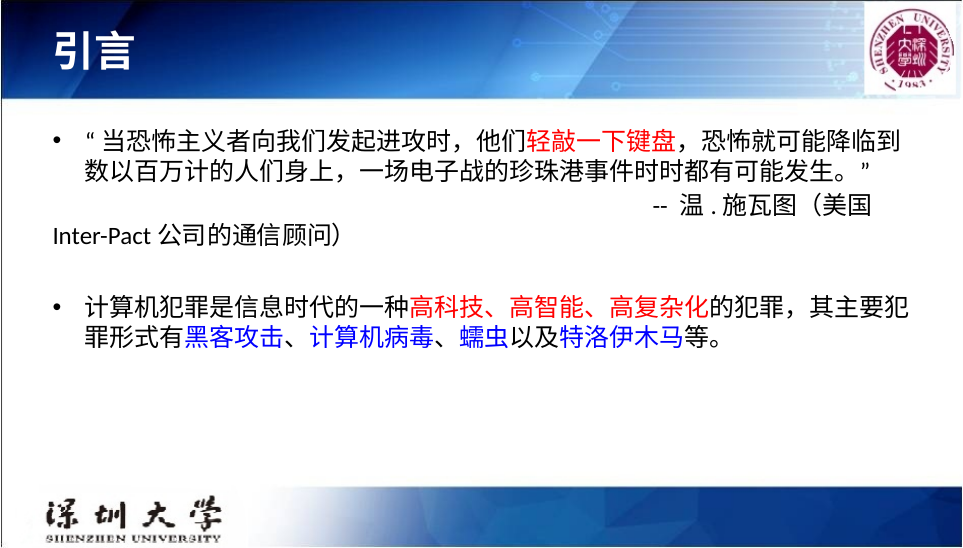

# 引言
“当恐怖主义者向我们发起进攻时，他们轻敲一下键盘，恐怖就可能降临到数以百万计的人们身上，一场电子战的珍珠港事件时时都有可能发生。”
				-- 温.施瓦图（美国Inter-Pact公司的通信顾问）

计算机犯罪是信息时代的一种高科技、高智能、高复杂化的犯罪，其主要犯罪形式有黑客攻击、计算机病毒、蠕虫以及特洛伊木马等。
312